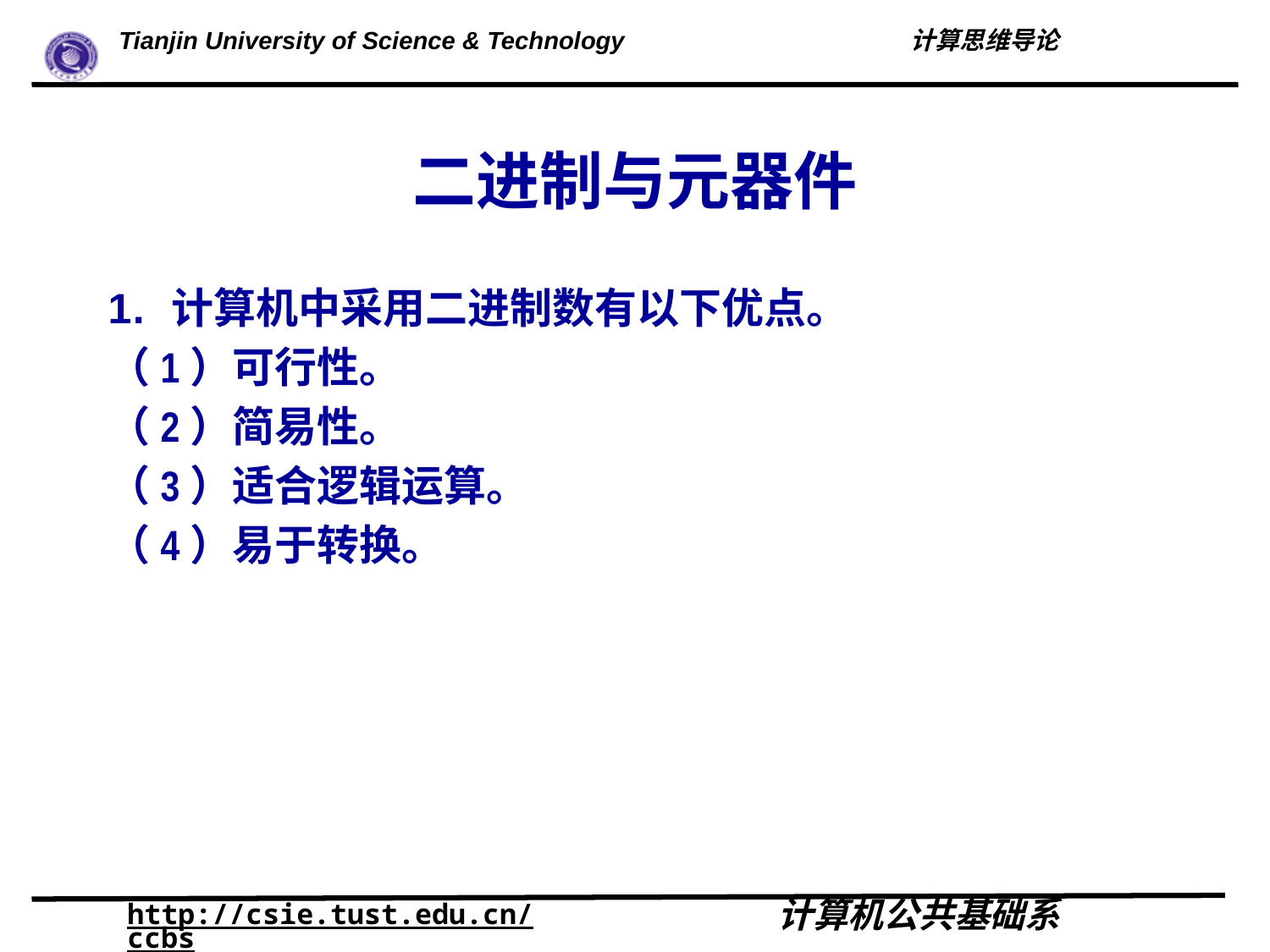

# 二进制与元器件
计算机中采用二进制数有以下优点。
（1）可行性。
（2）简易性。
（3）适合逻辑运算。
（4）易于转换。